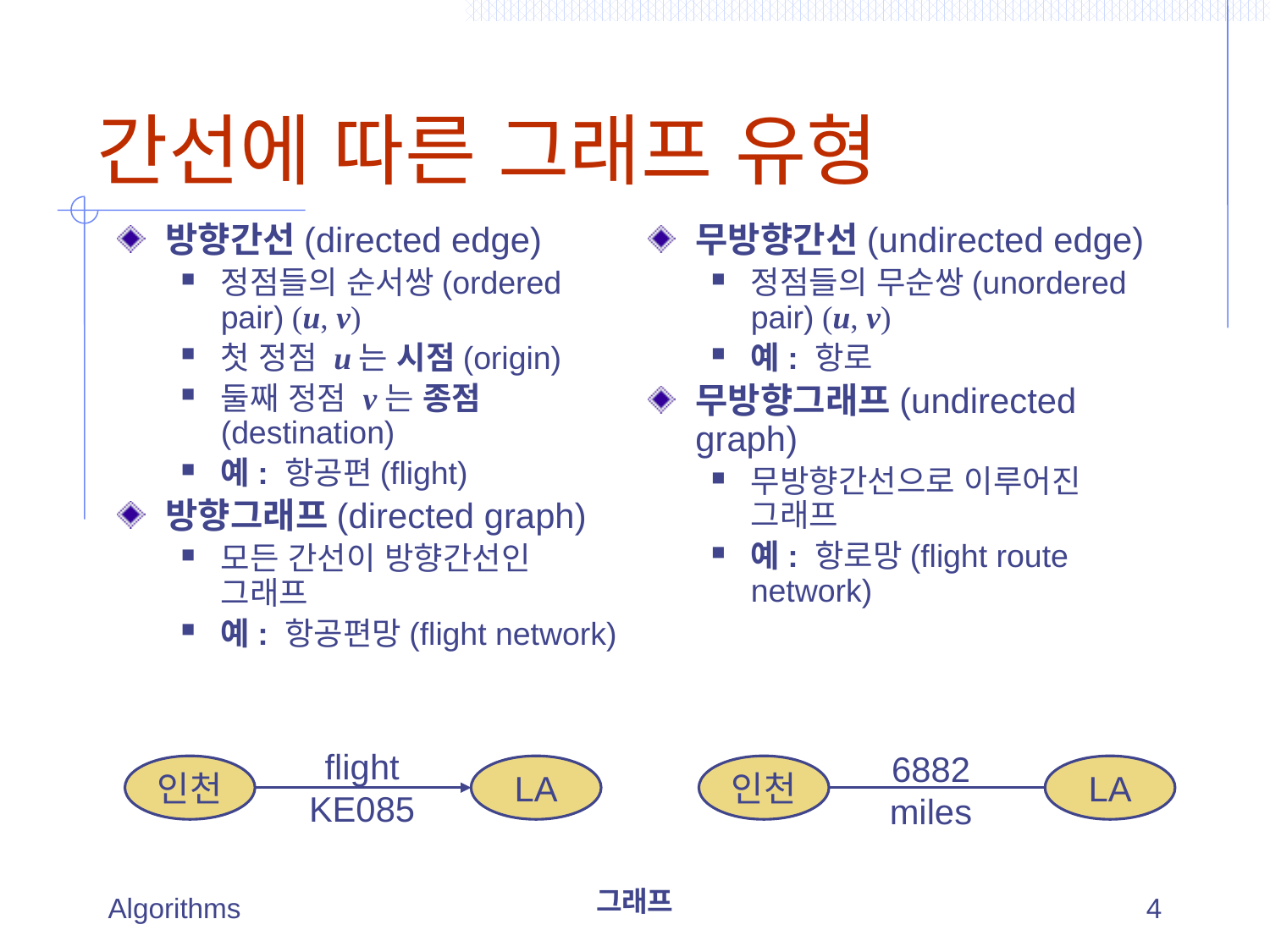

# 간선에 따른 그래프 유형
방향간선(directed edge)
정점들의 순서쌍(ordered pair) (u, v)
첫 정점 u는 시점(origin)
둘째 정점 v는 종점(destination)
예: 항공편(flight)
방향그래프(directed graph)
모든 간선이 방향간선인 그래프
예: 항공편망(flight network)
무방향간선(undirected edge)
정점들의 무순쌍(unordered pair) (u, v)
예: 항로
무방향그래프(undirected graph)
무방향간선으로 이루어진 그래프
예: 항로망(flight route network)
flight
KE085
6882miles
인천
LA
인천
LA
Algorithms
그래프
4